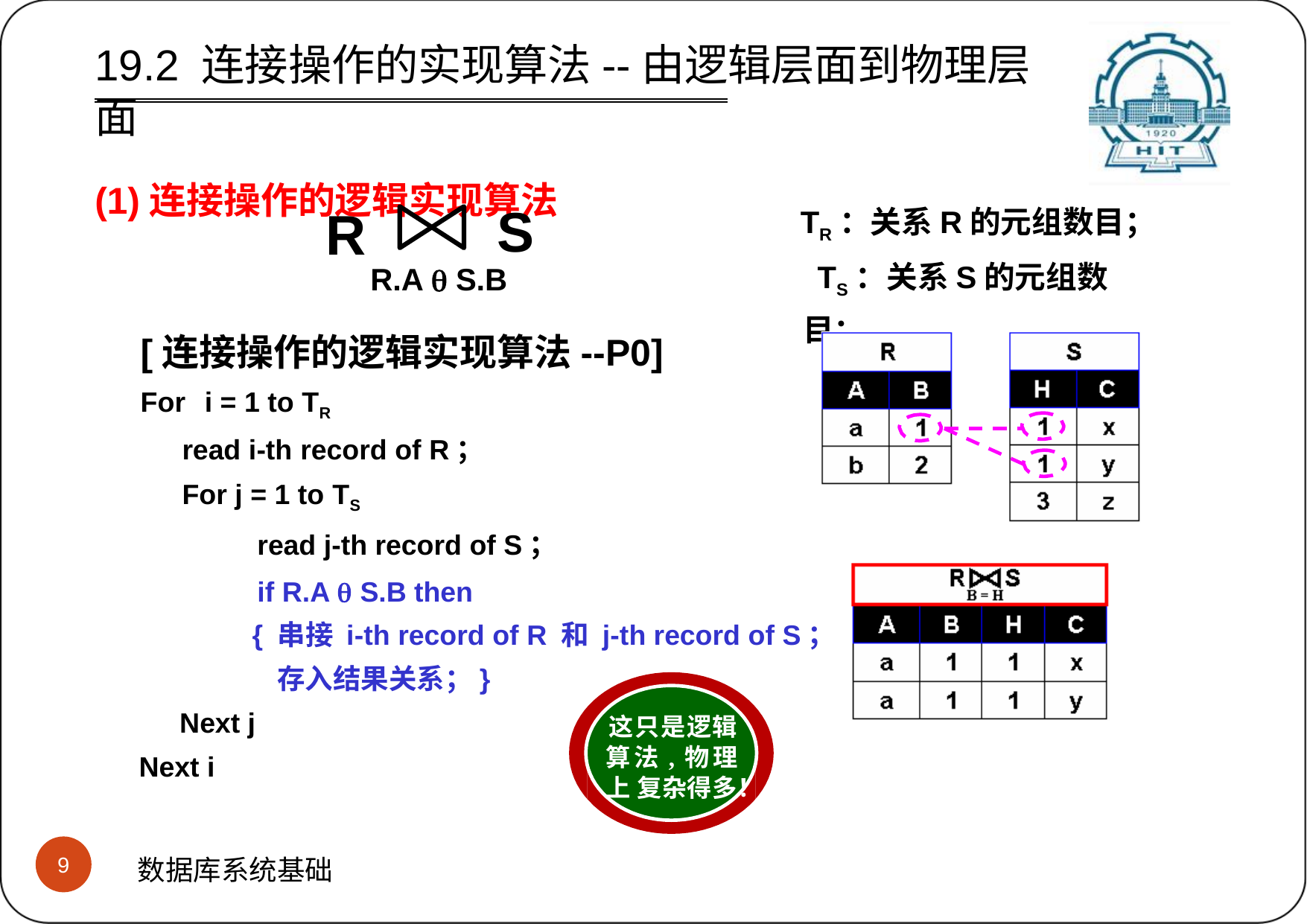

19.2 连接操作的实现算法--由逻辑层面到物理层面
(1)连接操作的逻辑实现算法

TR：关系R的元组数目； TS：关系S的元组数目；
R
S
R.A θ S.B

[连接操作的逻辑实现算法--P0]
For	i = 1 to TR
read i-th record of R；
For j = 1 to TS
read j-th record of S；
if R.A θ S.B then
{ 串接 i-th record of R 和 j-th record of S； 存入结果关系；}
	     Next j
Next i

这只是逻辑 算法,物理上 复杂得多！